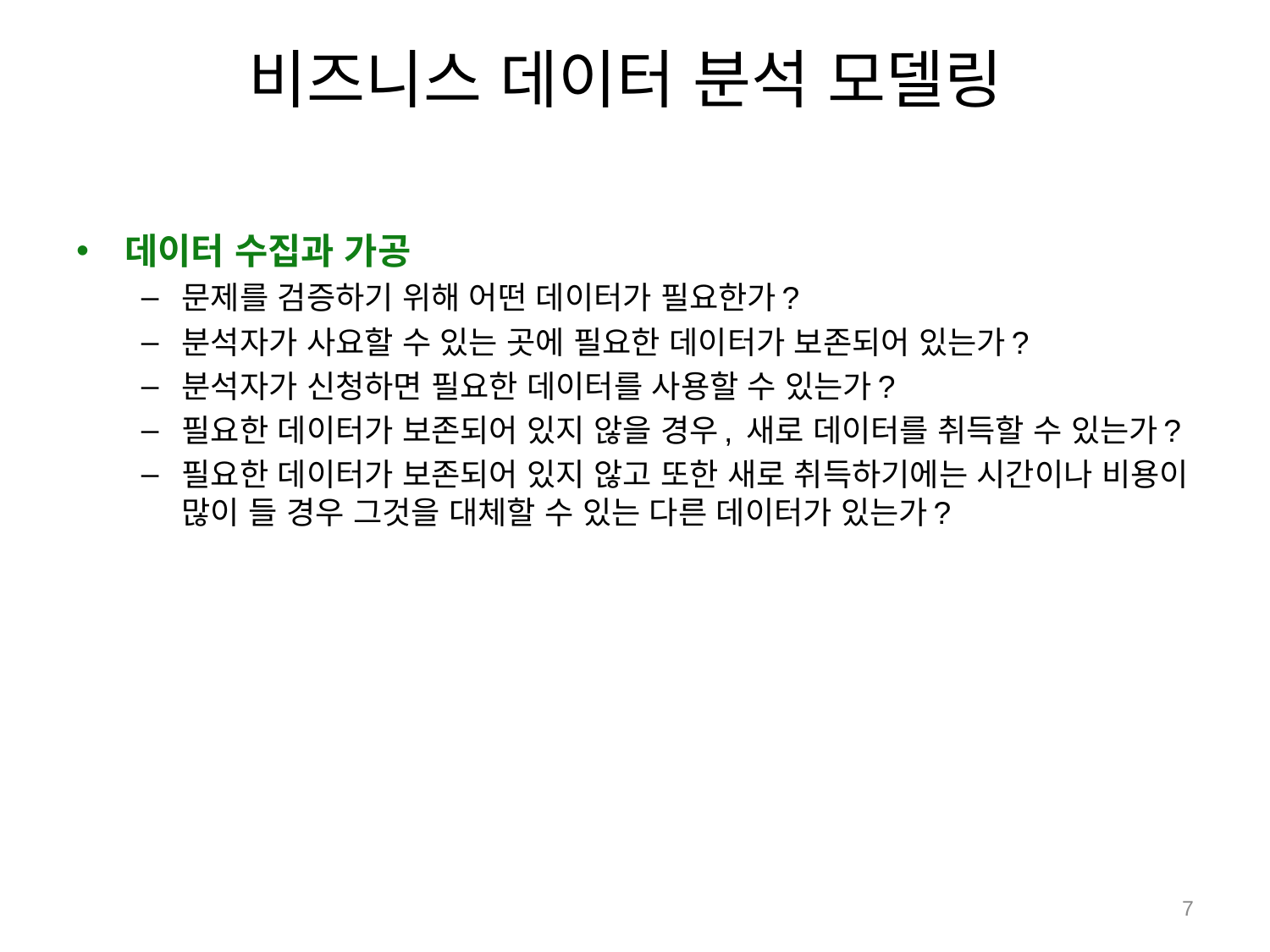

# 비즈니스 데이터 분석 모델링
데이터 수집과 가공
문제를 검증하기 위해 어떤 데이터가 필요한가?
분석자가 사요할 수 있는 곳에 필요한 데이터가 보존되어 있는가?
분석자가 신청하면 필요한 데이터를 사용할 수 있는가?
필요한 데이터가 보존되어 있지 않을 경우, 새로 데이터를 취득할 수 있는가?
필요한 데이터가 보존되어 있지 않고 또한 새로 취득하기에는 시간이나 비용이 많이 들 경우 그것을 대체할 수 있는 다른 데이터가 있는가?

7